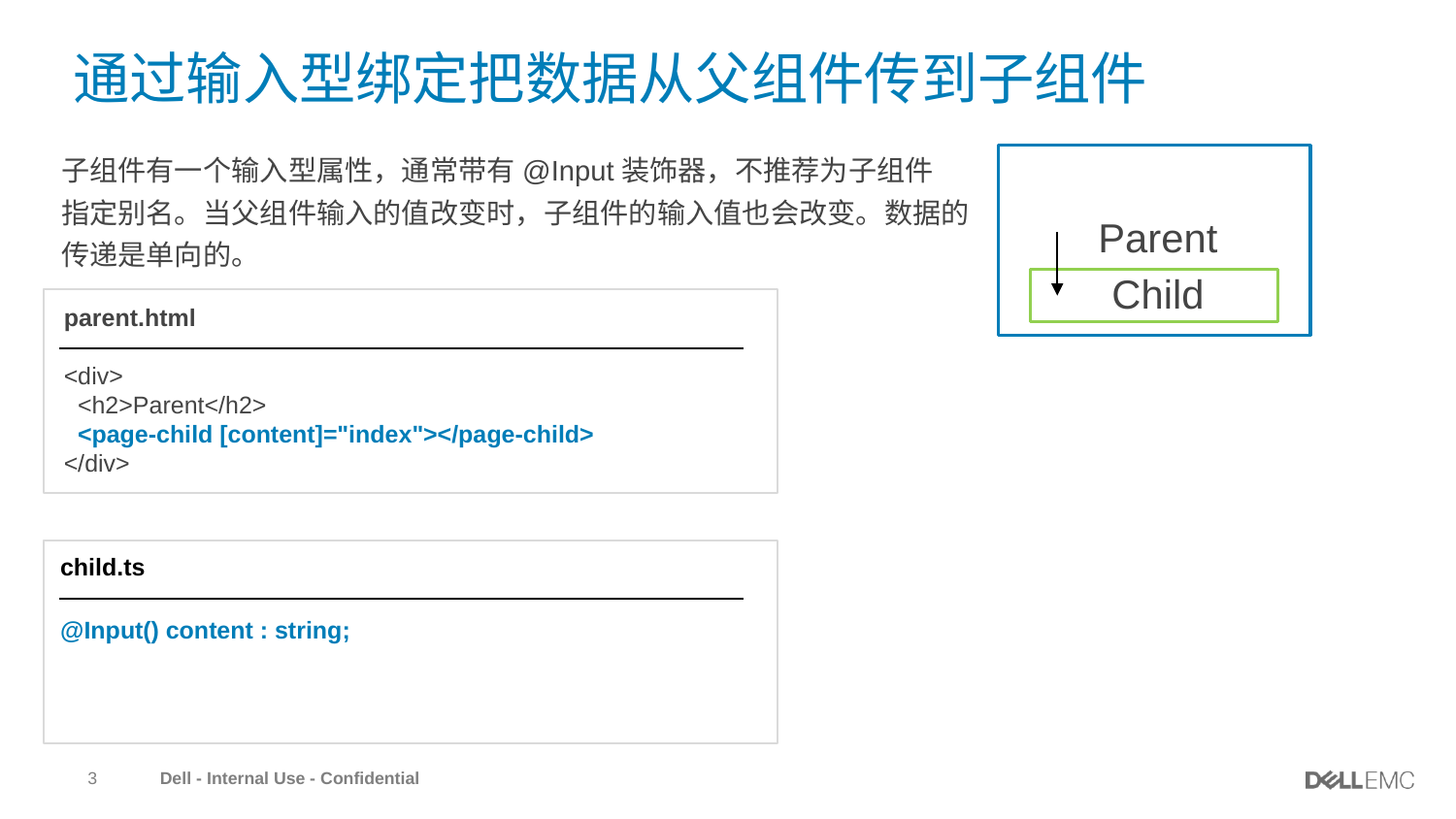

# 通过输入型绑定把数据从父组件传到子组件
Parent
子组件有一个输入型属性，通常带有@Input装饰器，不推荐为子组件
指定别名。当父组件输入的值改变时，子组件的输入值也会改变。数据的
传递是单向的。
Child

parent.html

<div>
  <h2>Parent</h2>
  <page-child [content]="index"></page-child>
</div>

child.ts

@Input() content : string;